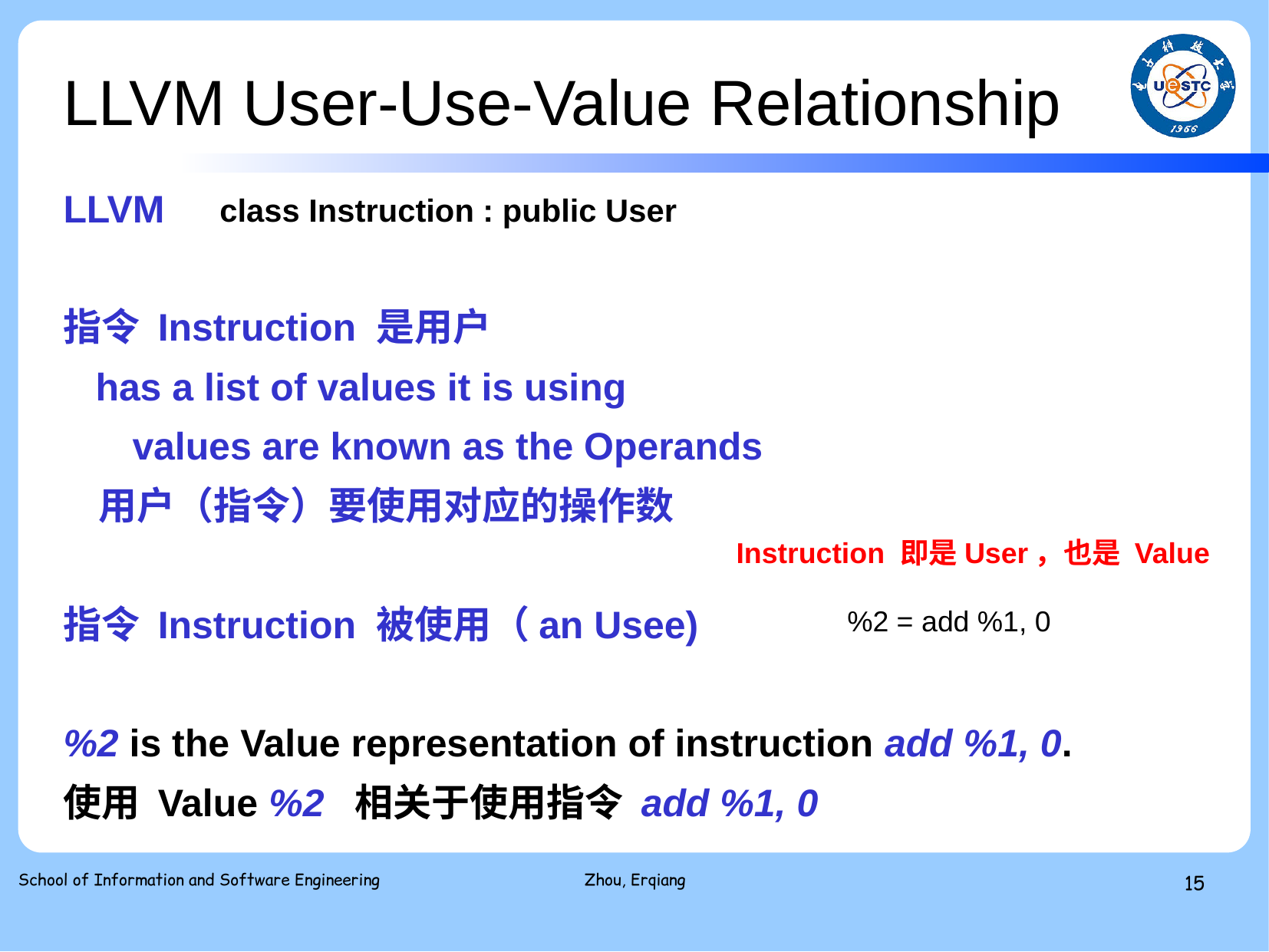

LLVM User-Use-Value Relationship
class Instruction : public User
LLVM

指令 Instruction 是用户
   has a list of values it is using
   values are known as the Operands
   用户（指令）要使用对应的操作数

指令 Instruction 被使用（an Usee)

%2 is the Value representation of instruction add %1, 0.
使用 Value %2  相关于使用指令 add %1, 0
Instruction 即是User，也是 Value
%2 = add %1, 0
School of Information and Software Engineering
Zhou, Erqiang
15